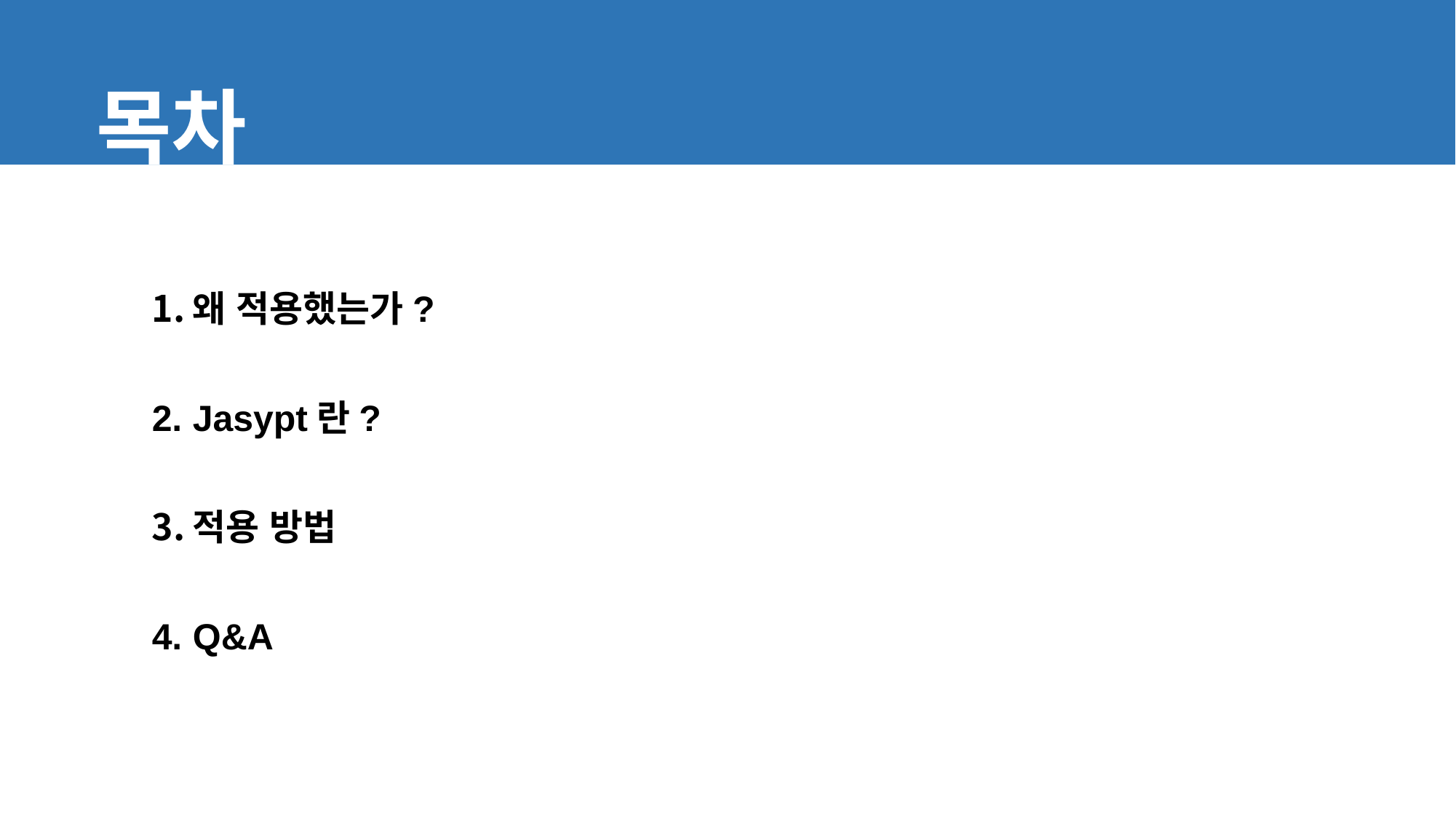

목차
왜 적용했는가?
Jasypt란?
적용 방법
Q&A